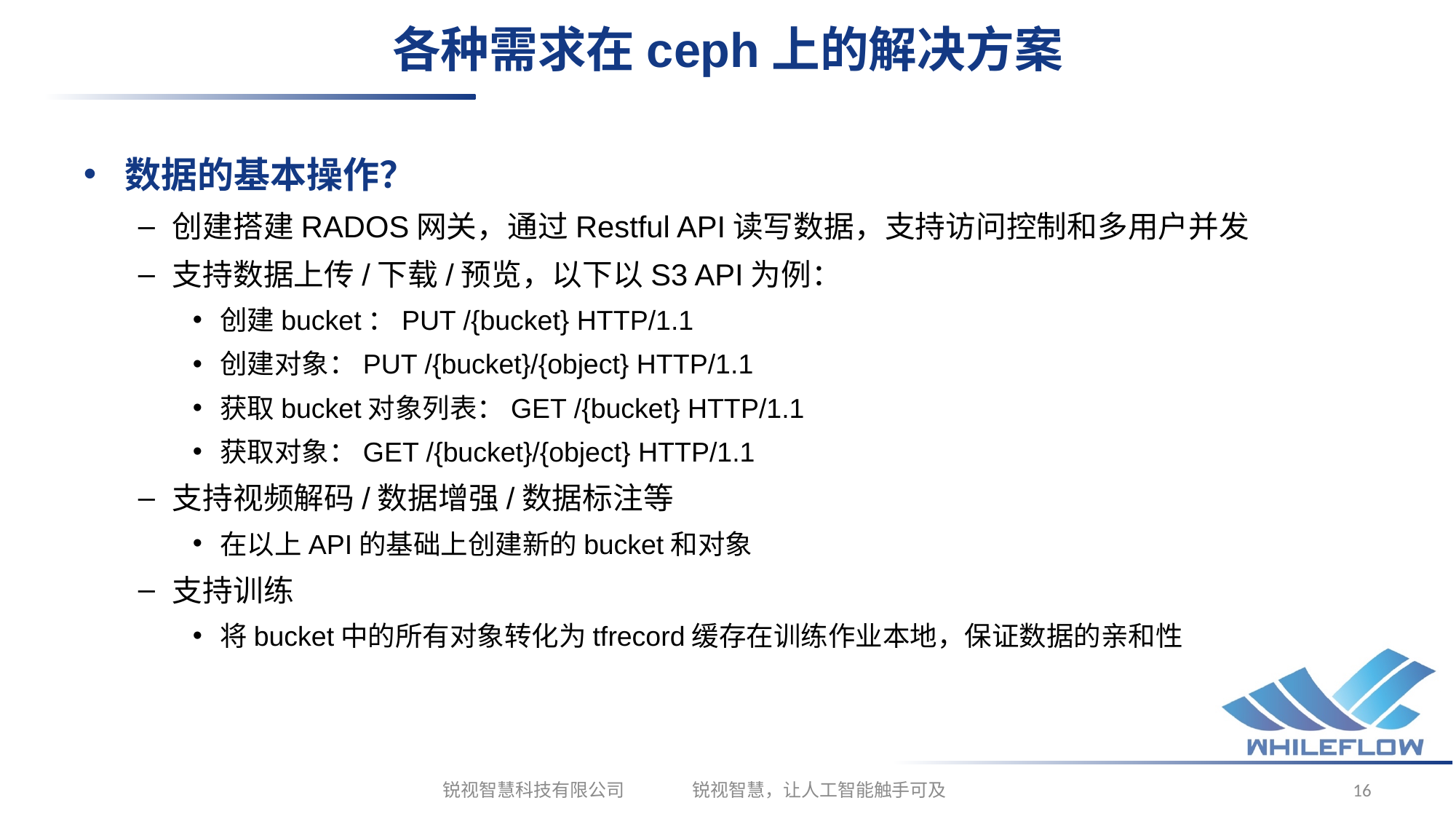

# 各种需求在ceph上的解决方案
数据的基本操作？
创建搭建RADOS网关，通过Restful API读写数据，支持访问控制和多用户并发
支持数据上传/下载/预览，以下以S3 API为例：
创建bucket：PUT /{bucket} HTTP/1.1
创建对象：PUT /{bucket}/{object} HTTP/1.1
获取bucket对象列表：GET /{bucket} HTTP/1.1
获取对象：GET /{bucket}/{object} HTTP/1.1
支持视频解码/数据增强/数据标注等
在以上API的基础上创建新的bucket和对象
支持训练
将bucket中的所有对象转化为tfrecord缓存在训练作业本地，保证数据的亲和性
锐视智慧科技有限公司            锐视智慧，让人工智能触手可及
16